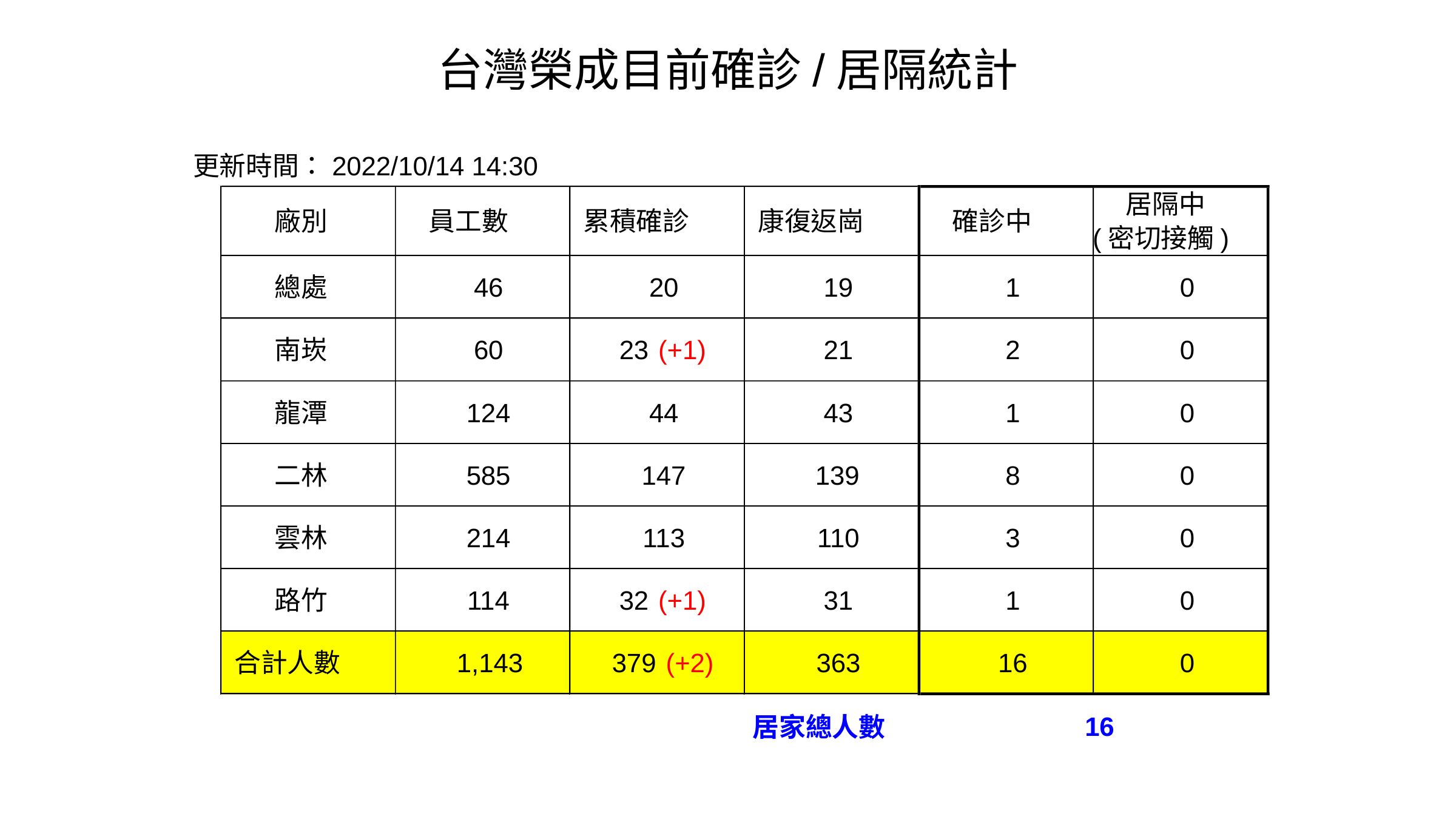

台灣榮成目前確診/居隔統計
更新時間：2022/10/14 14:30

居隔中

廠別
員工數
累積確診
康復返崗
確診中
(密切接觸)

總處
46
20
19
1
0

南崁
60
23
(+1)
21
2
0

龍潭
124
44
43
1
0

二林
585
147
139
8
0

雲林
214
113
110
3
0

路竹
114
32
(+1)
31
1
0

合計人數
1,143
379
(+2)
363
16
0

16
居家總人數